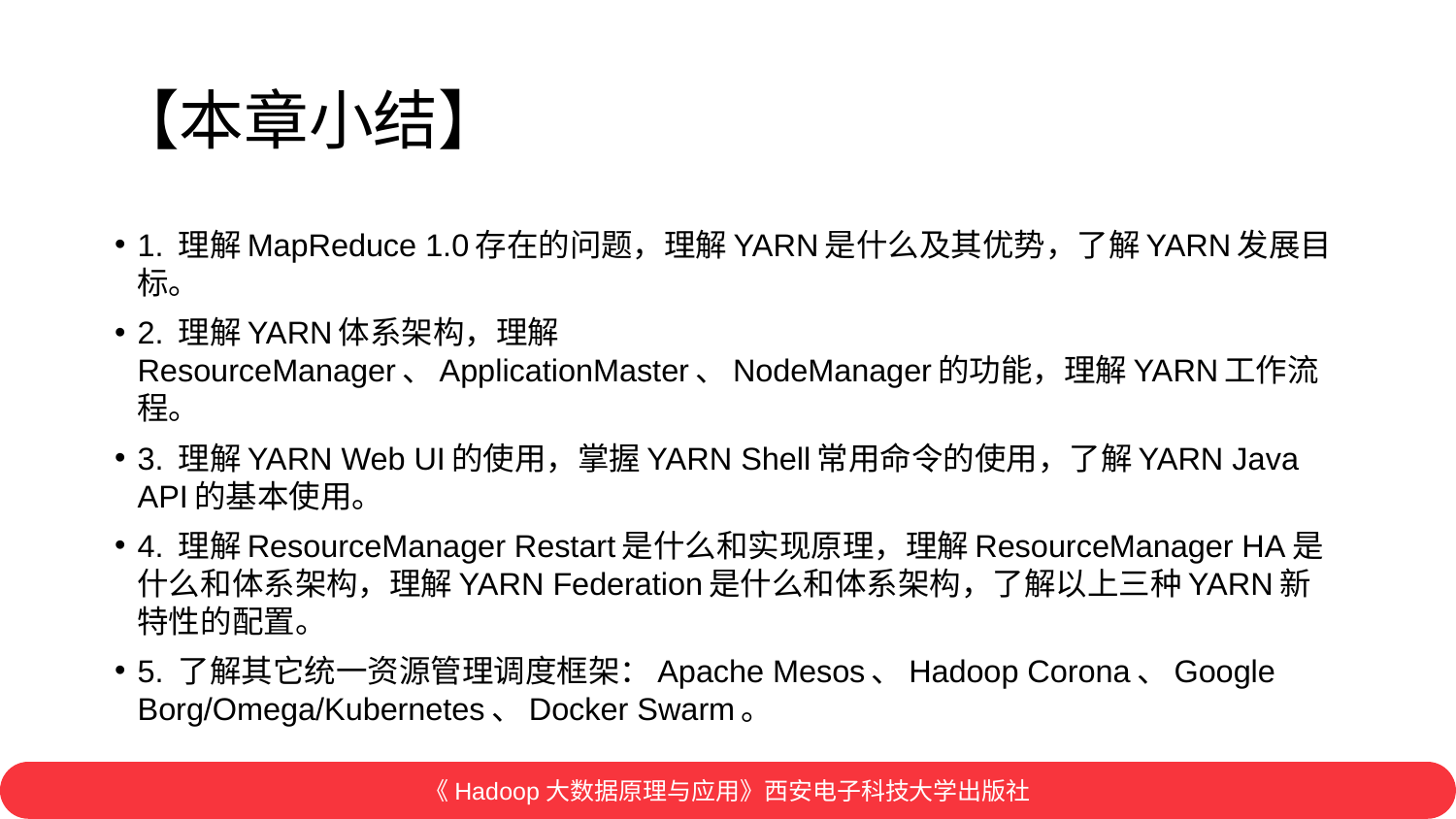

# 【本章小结】
1. 理解MapReduce 1.0存在的问题，理解YARN是什么及其优势，了解YARN发展目标。
2. 理解YARN体系架构，理解ResourceManager、ApplicationMaster、NodeManager的功能，理解YARN工作流程。
3. 理解YARN Web UI的使用，掌握YARN Shell常用命令的使用，了解YARN Java API的基本使用。
4. 理解ResourceManager Restart是什么和实现原理，理解ResourceManager HA是什么和体系架构，理解YARN Federation是什么和体系架构，了解以上三种YARN新特性的配置。
5. 了解其它统一资源管理调度框架：Apache Mesos、Hadoop Corona、Google Borg/Omega/Kubernetes、Docker Swarm。